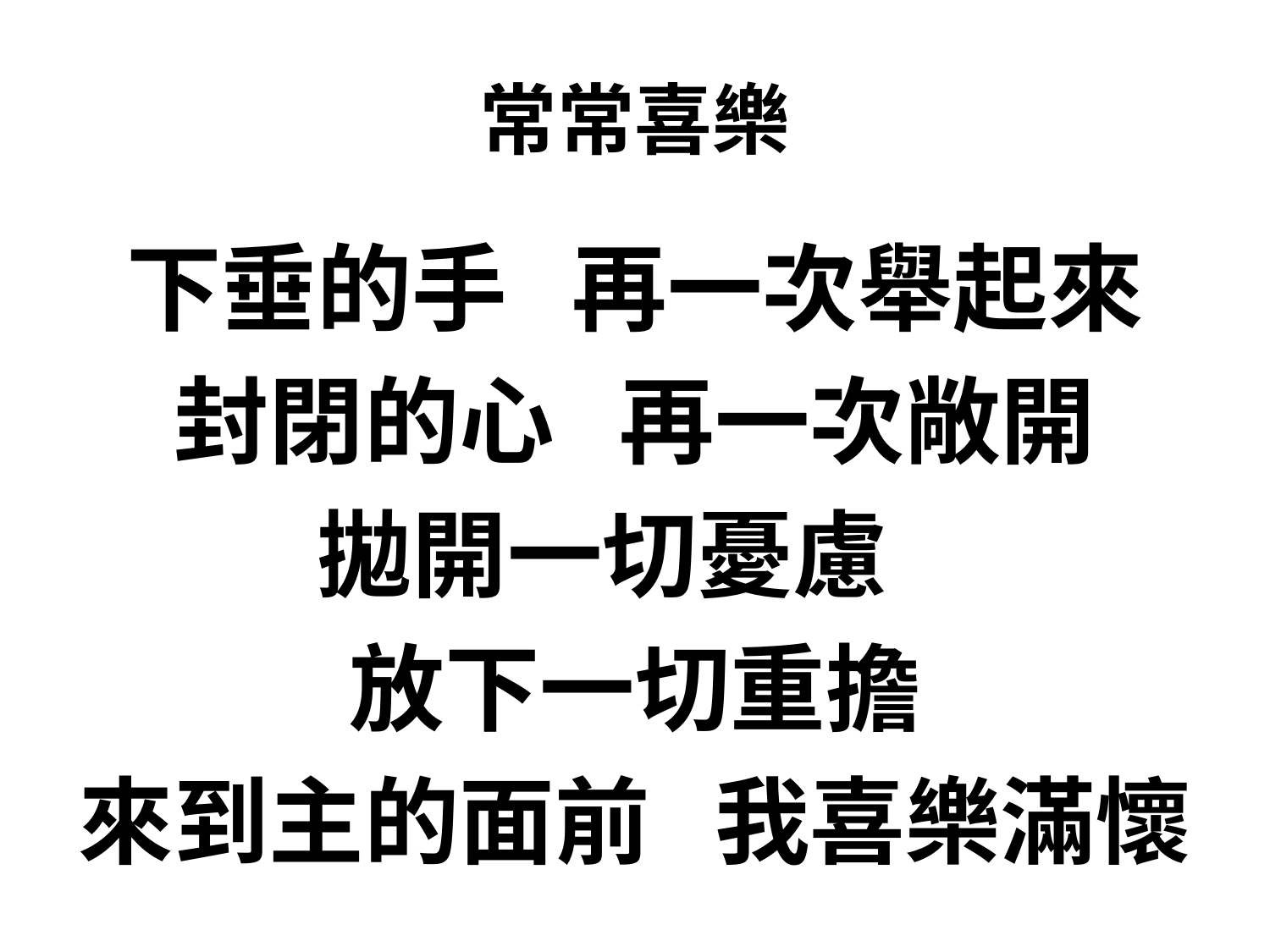

# 常常喜樂
下垂的手   再一次舉起來
封閉的心   再一次敞開
拋開一切憂慮
放下一切重擔
來到主的面前   我喜樂滿懷